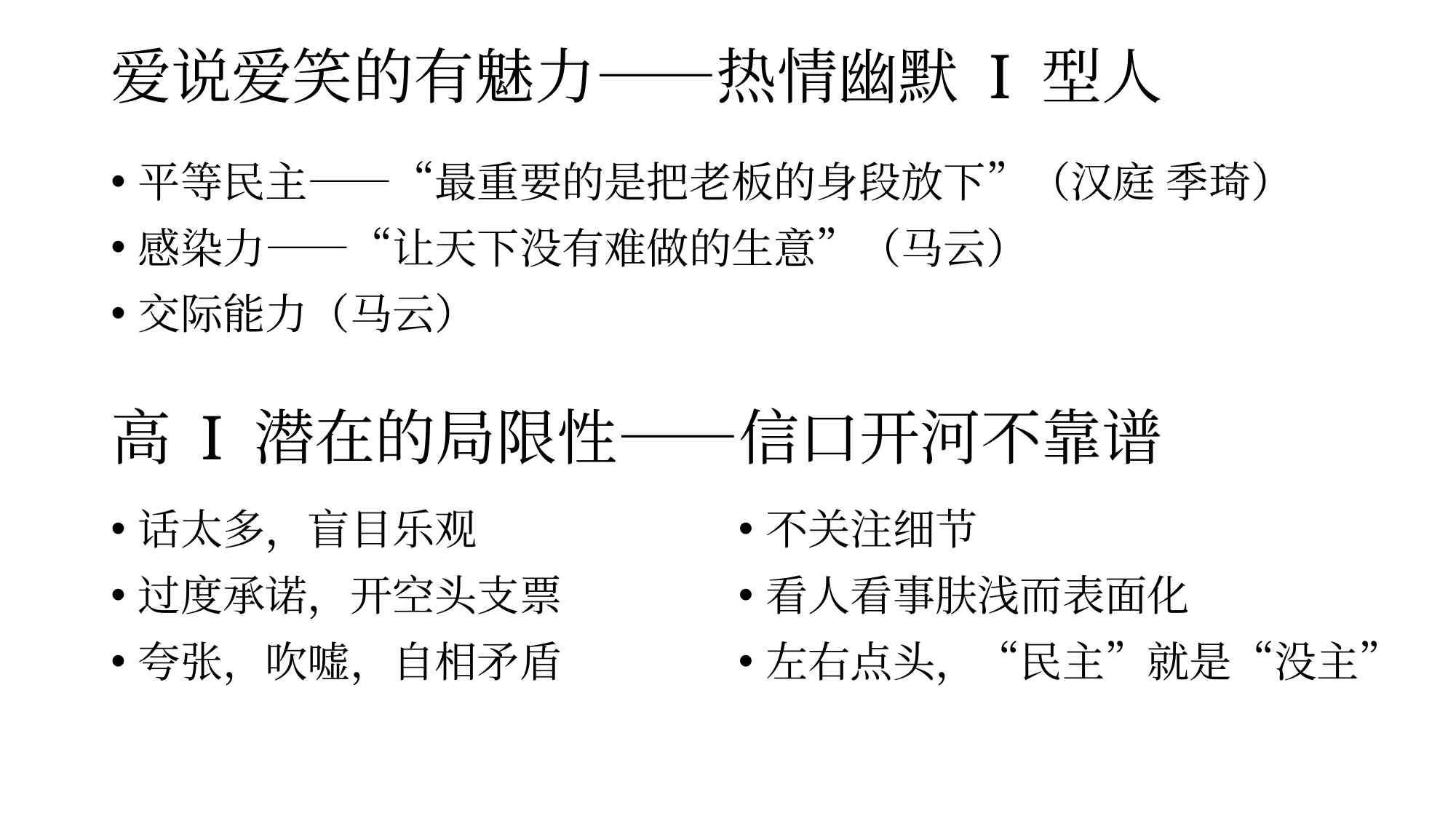

# 爱说爱笑的有魅力——热情幽默 I 型人
平等民主——“最重要的是把老板的身段放下”（汉庭 季琦）
感染力——“让天下没有难做的生意”（马云）
交际能力（马云）
高 I 潜在的局限性——信口开河不靠谱
话太多，盲目乐观
过度承诺，开空头支票
夸张，吹嘘，自相矛盾

不关注细节
看人看事肤浅而表面化
左右点头，“民主”就是“没主”